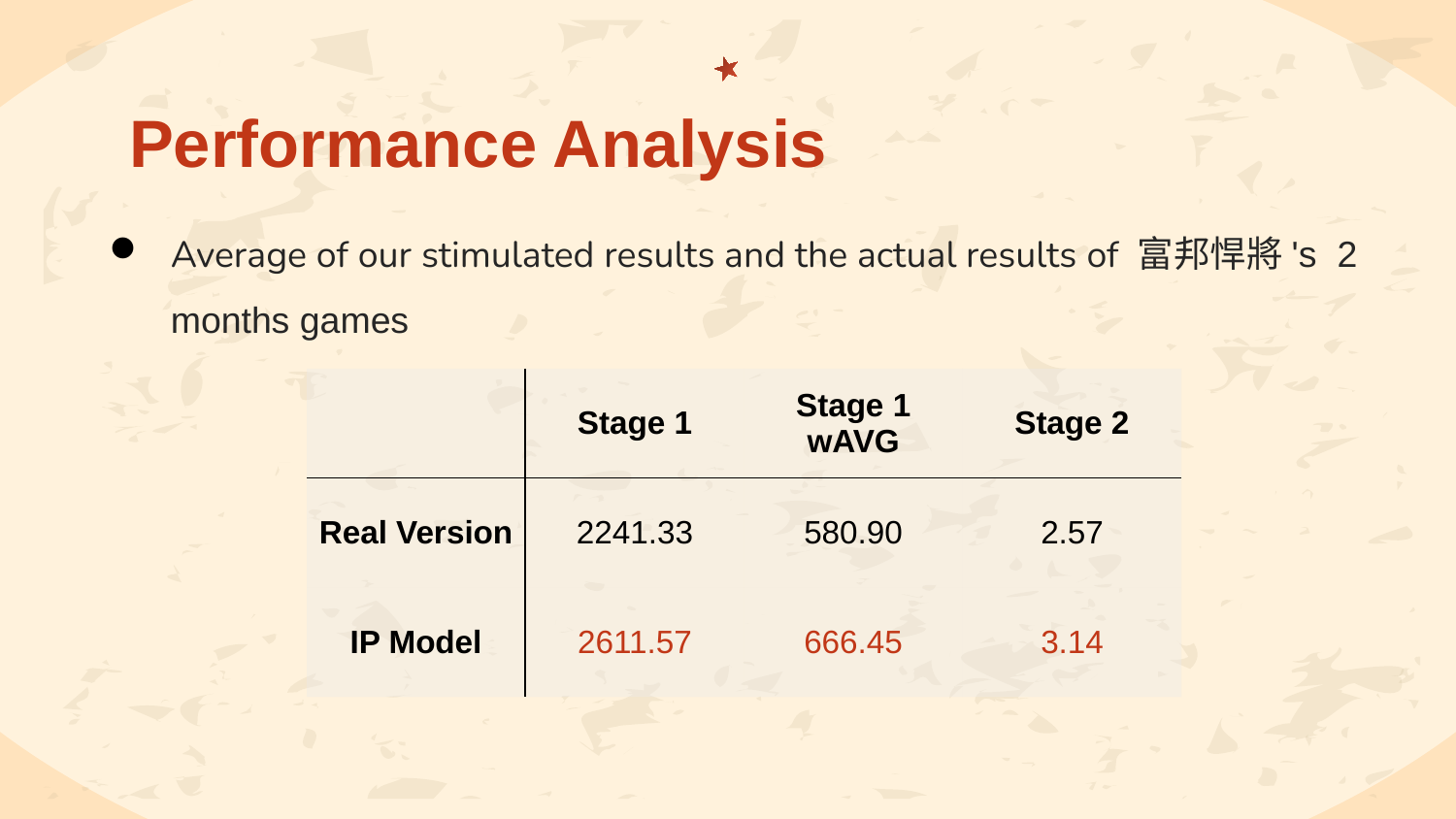

# Performance Analysis
Average of our stimulated results and the actual results of 富邦悍將's  2 months games
|  | Stage 1 | Stage 1 wAVG | Stage 2 |
| --- | --- | --- | --- |
| Real Version | 2241.33 | 580.90 | 2.57 |
| IP Model | 2611.57 | 666.45 | 3.14 |